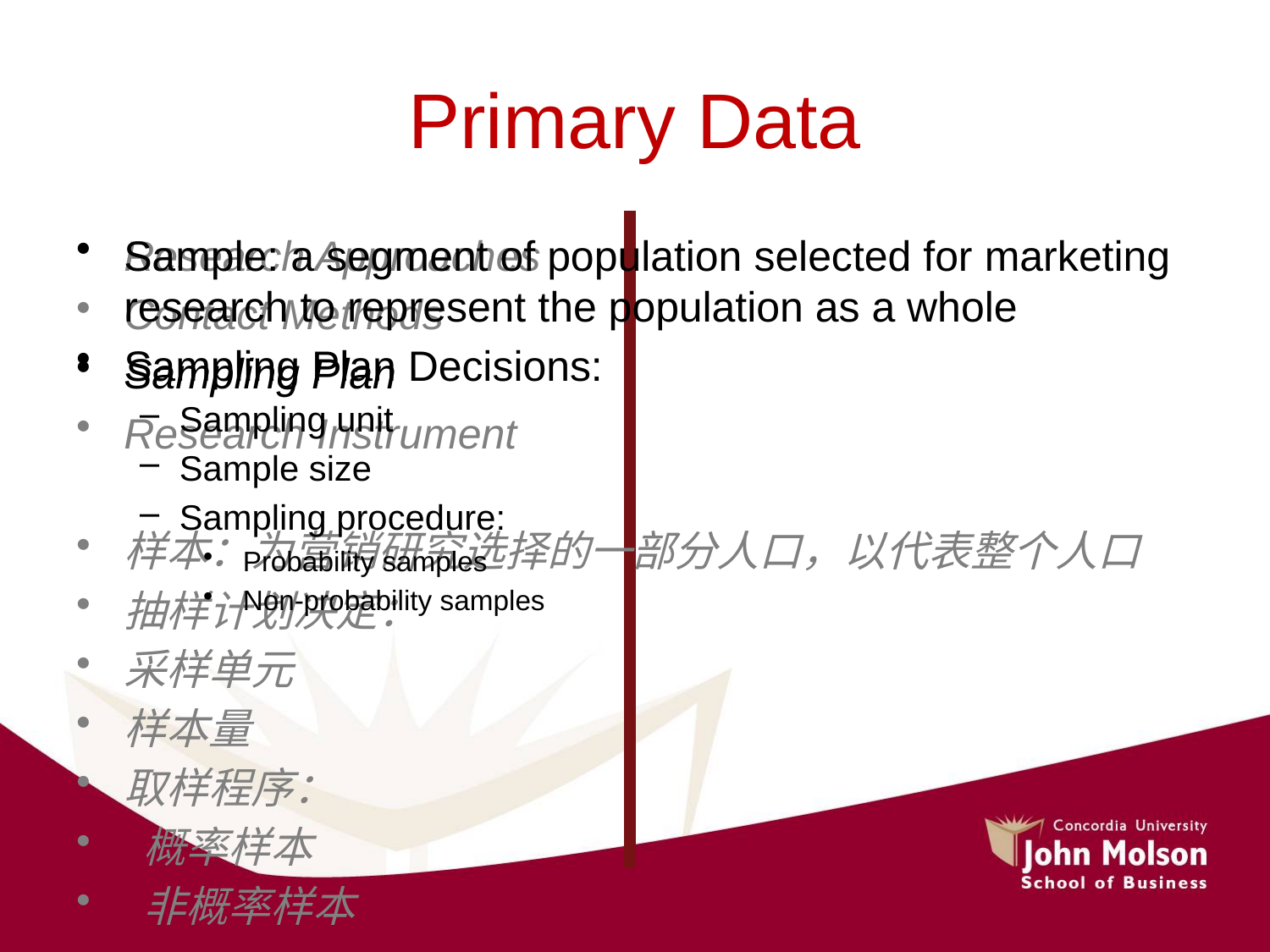

# Primary Data

Research Approaches
Contact Methods
Sampling Plan
Research Instrument

样本：为营销研究选择的一部分人口，以代表整个人口
抽样计划决定：
采样单元
样本量
取样程序：
 概率样本
 非概率样本
Sample: a segment of population selected for marketing research to represent the population as a whole
Sampling Plan Decisions:
Sampling unit
Sample size
Sampling procedure:
 Probability samples
 Non-probability samples